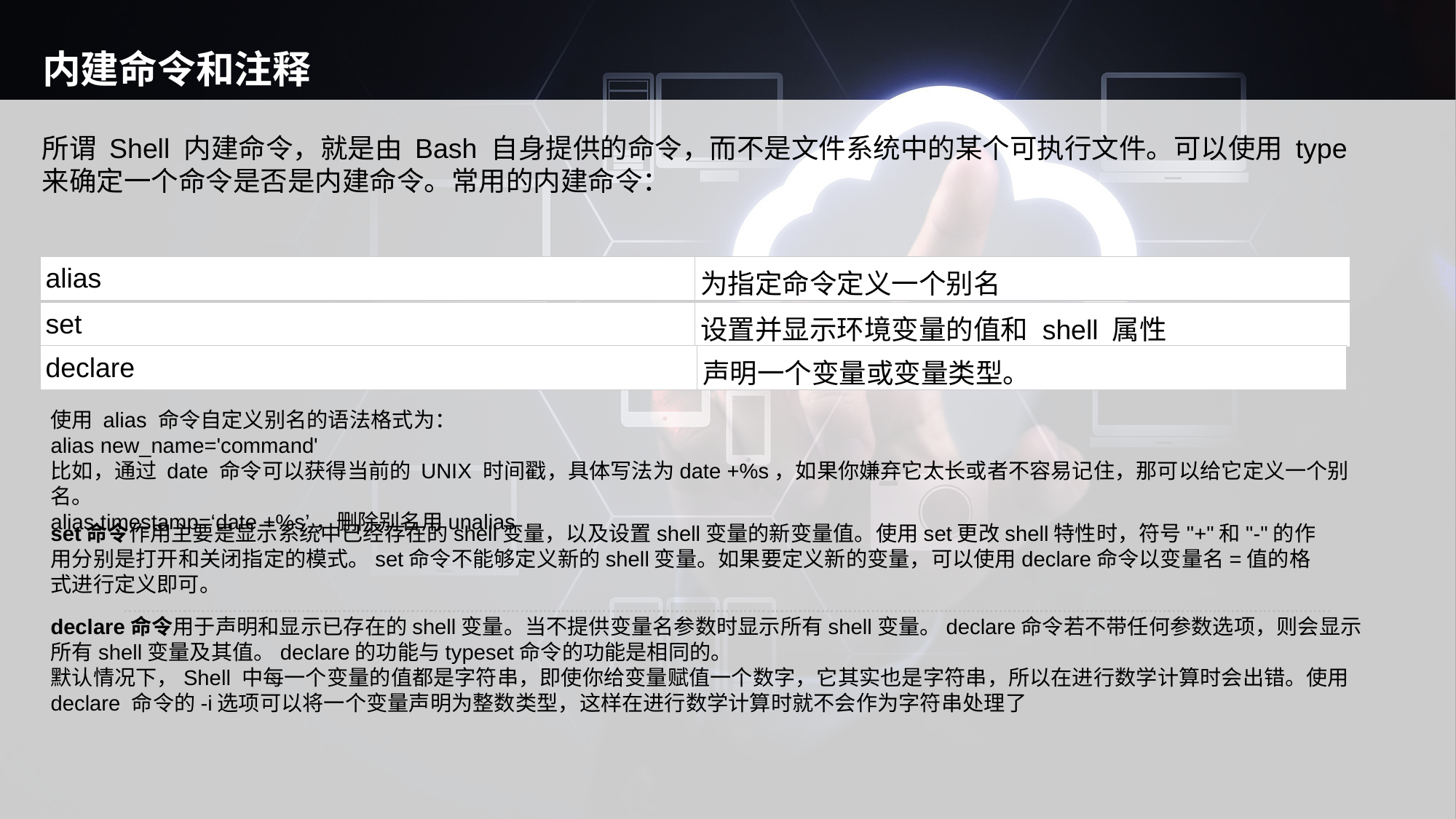

# 内建命令和注释
所谓 Shell 内建命令，就是由 Bash 自身提供的命令，而不是文件系统中的某个可执行文件。可以使用 type 来确定一个命令是否是内建命令。常用的内建命令：

| alias | 为指定命令定义一个别名 |
| --- | --- |
| set | 设置并显示环境变量的值和 shell 属性 |
| --- | --- |
| declare | 声明一个变量或变量类型。 |
| --- | --- |
使用 alias 命令自定义别名的语法格式为：
alias new_name='command'
比如，通过 date 命令可以获得当前的 UNIX 时间戳，具体写法为date +%s，如果你嫌弃它太长或者不容易记住，那可以给它定义一个别名。
alias timestamp=‘date +%s’，删除别名用unalias
set命令作用主要是显示系统中已经存在的shell变量，以及设置shell变量的新变量值。使用set更改shell特性时，符号"+"和"-"的作用分别是打开和关闭指定的模式。set命令不能够定义新的shell变量。如果要定义新的变量，可以使用declare命令以变量名=值的格式进行定义即可。
declare命令用于声明和显示已存在的shell变量。当不提供变量名参数时显示所有shell变量。declare命令若不带任何参数选项，则会显示所有shell变量及其值。declare的功能与typeset命令的功能是相同的。
默认情况下，Shell 中每一个变量的值都是字符串，即使你给变量赋值一个数字，它其实也是字符串，所以在进行数学计算时会出错。使用 declare 命令的-i选项可以将一个变量声明为整数类型，这样在进行数学计算时就不会作为字符串处理了